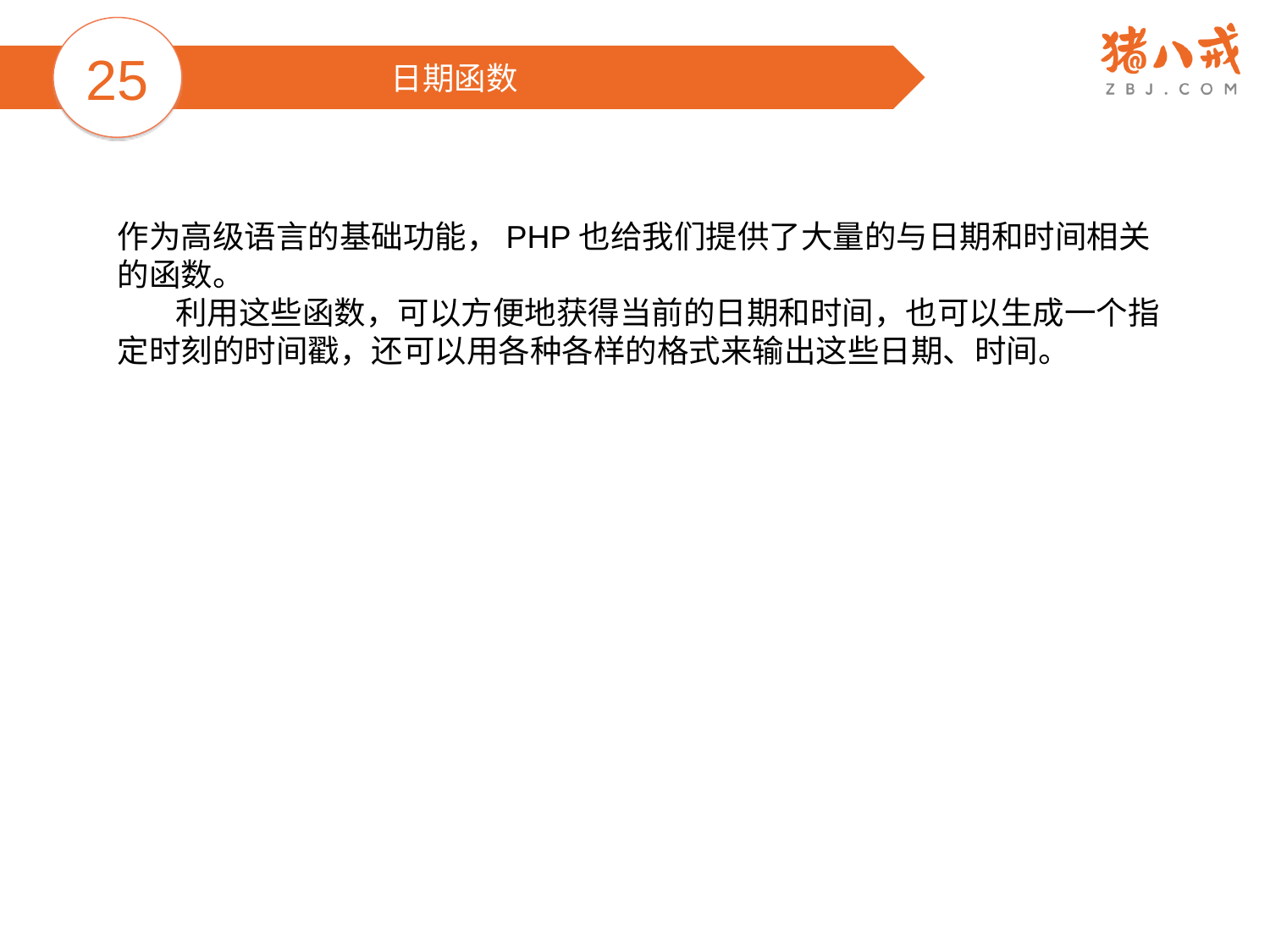

25
日期函数

作为高级语言的基础功能，PHP也给我们提供了大量的与日期和时间相关的函数。
       利用这些函数，可以方便地获得当前的日期和时间，也可以生成一个指定时刻的时间戳，还可以用各种各样的格式来输出这些日期、时间。